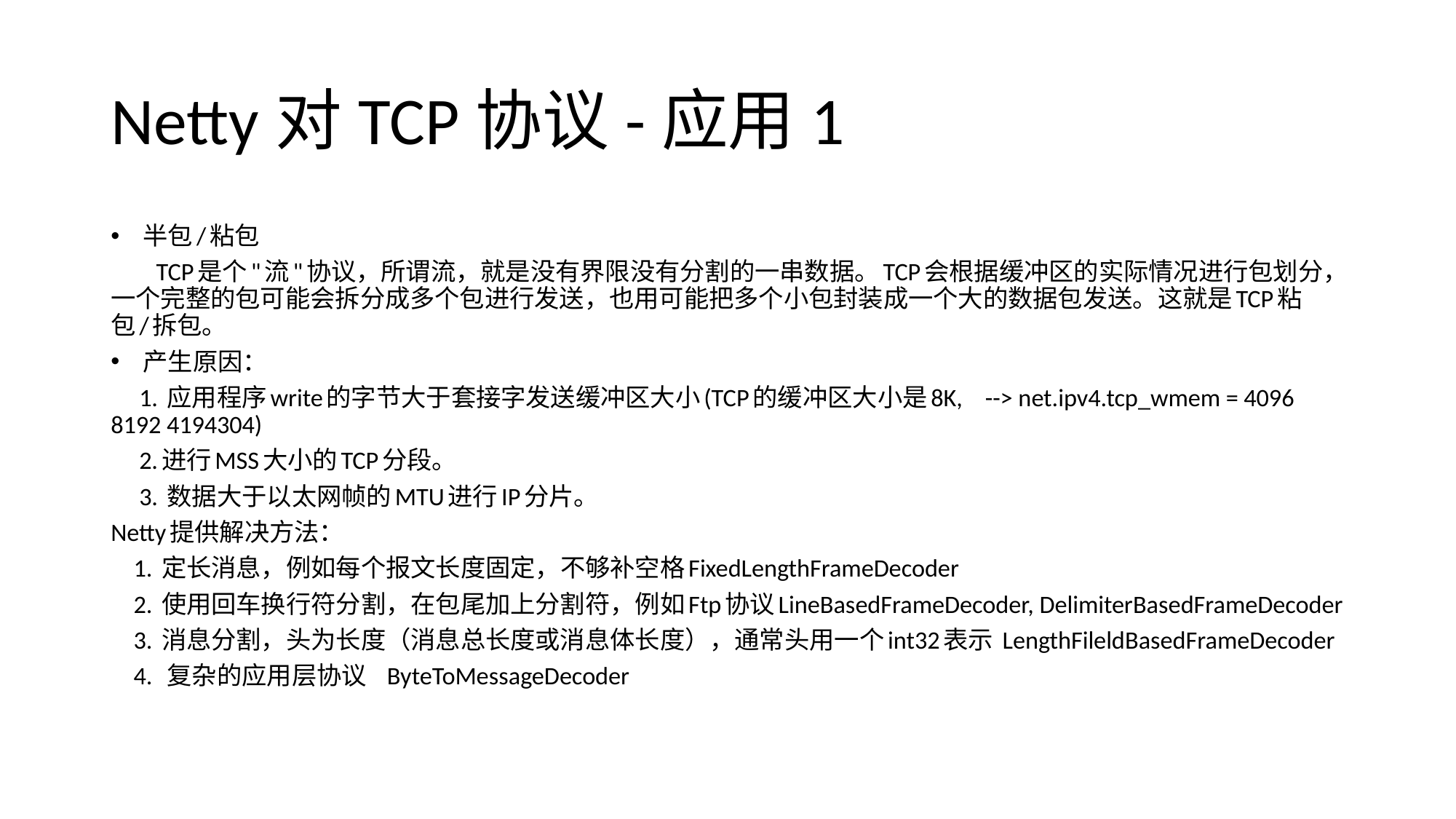

# Netty对TCP协议-应用1
半包/粘包
        TCP是个"流"协议，所谓流，就是没有界限没有分割的一串数据。TCP会根据缓冲区的实际情况进行包划分，一个完整的包可能会拆分成多个包进行发送，也用可能把多个小包封装成一个大的数据包发送。这就是TCP粘包/拆包。
产生原因：
     1. 应用程序write的字节大于套接字发送缓冲区大小(TCP的缓冲区大小是8K,    --> net.ipv4.tcp_wmem = 4096 8192 4194304)
     2.进行MSS大小的TCP分段。
     3. 数据大于以太网帧的MTU进行IP分片。
Netty提供解决方法：
    1. 定长消息，例如每个报文长度固定，不够补空格FixedLengthFrameDecoder
    2. 使用回车换行符分割，在包尾加上分割符，例如Ftp协议LineBasedFrameDecoder, DelimiterBasedFrameDecoder
    3. 消息分割，头为长度（消息总长度或消息体长度），通常头用一个int32表示 LengthFileldBasedFrameDecoder
    4.  复杂的应用层协议   ByteToMessageDecoder